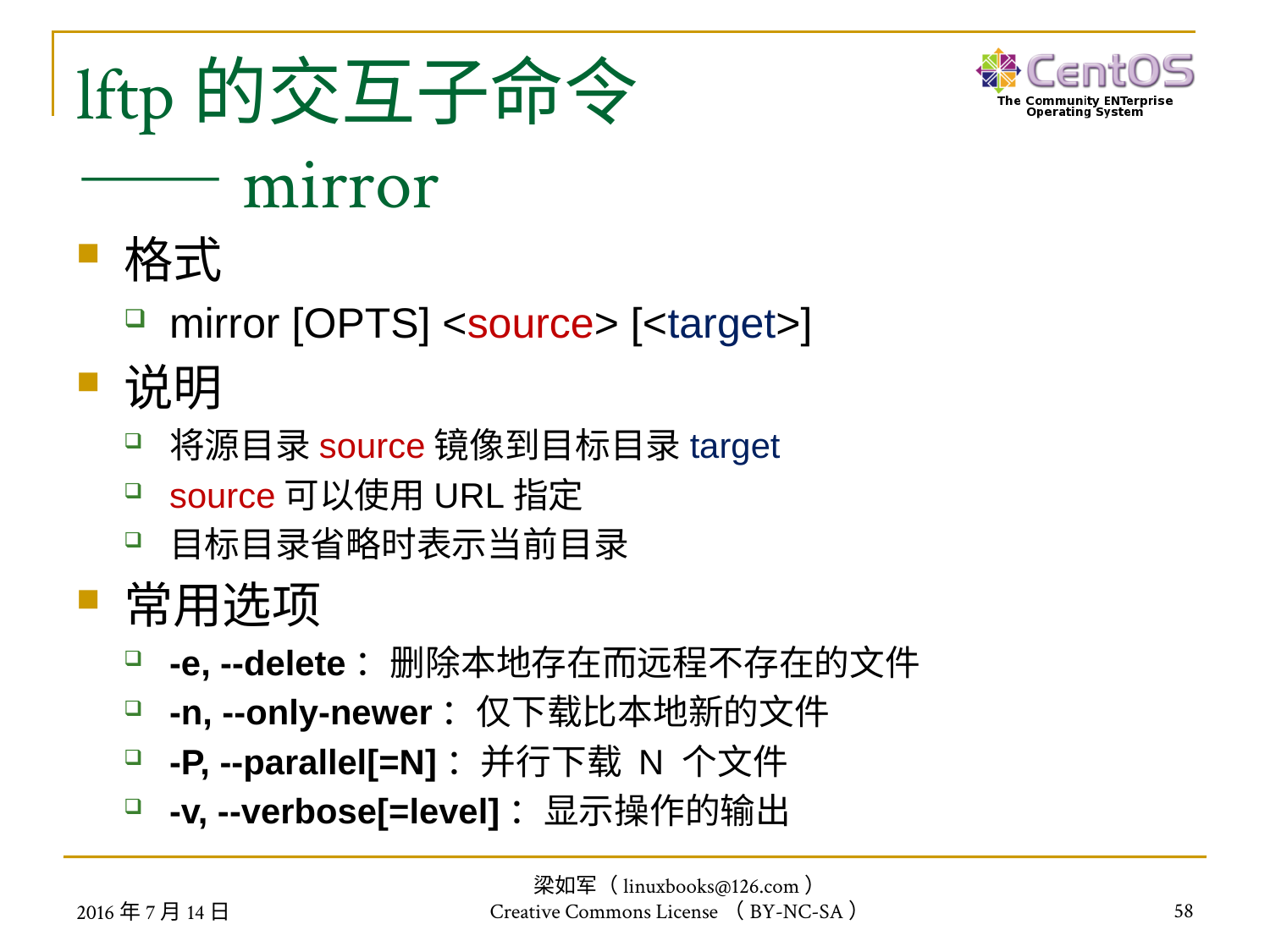

# lftp的交互子命令 ——mirror
格式
mirror [OPTS] <source> [<target>]
说明
将源目录source镜像到目标目录target
source可以使用URL指定
目标目录省略时表示当前目录
常用选项
-e, --delete：删除本地存在而远程不存在的文件
-n, --only-newer：仅下载比本地新的文件
-P, --parallel[=N]：并行下载 N 个文件
-v, --verbose[=level]：显示操作的输出
梁如军（linuxbooks@126.com）
Creative Commons License（BY-NC-SA）
2016年7月14日
58